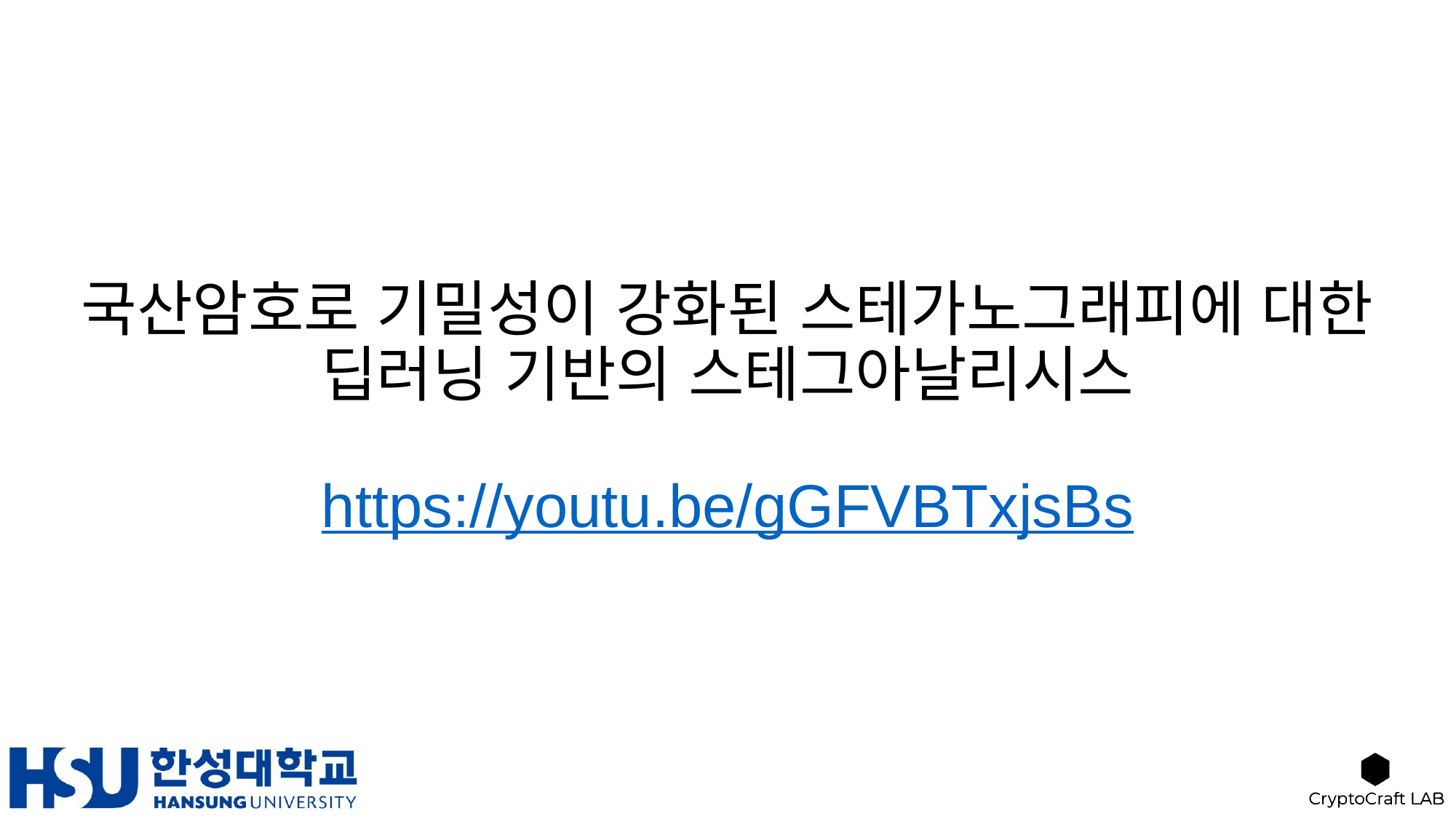

# 국산암호로 기밀성이 강화된 스테가노그래피에 대한 딥러닝 기반의 스테그아날리시스 https://youtu.be/gGFVBTxjsBs